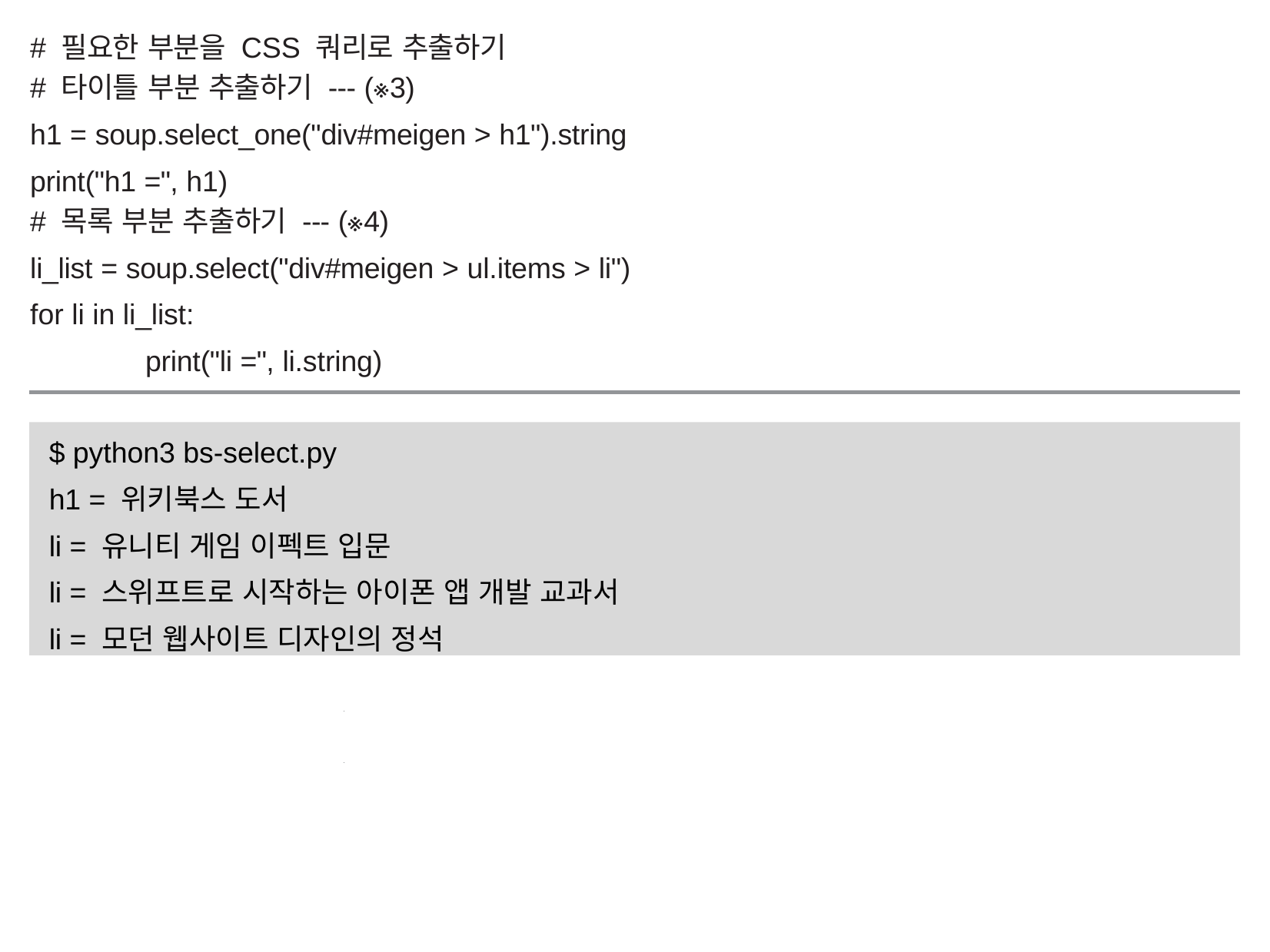

# 필요한 부분을 CSS 쿼리로 추출하기
# 타이틀 부분 추출하기 --- (※3)
h1 = soup.select_one("div#meigen > h1").string
print("h1 =", h1)
# 목록 부분 추출하기 --- (※4)
li_list = soup.select("div#meigen > ul.items > li")
for li in li_list:
	print("li =", li.string)

$ python3 bs-select.py
h1 = 위키북스 도서
li = 유니티 게임 이펙트 입문
li = 스위프트로 시작하는 아이폰 앱 개발 교과서
li = 모던 웹사이트 디자인의 정석